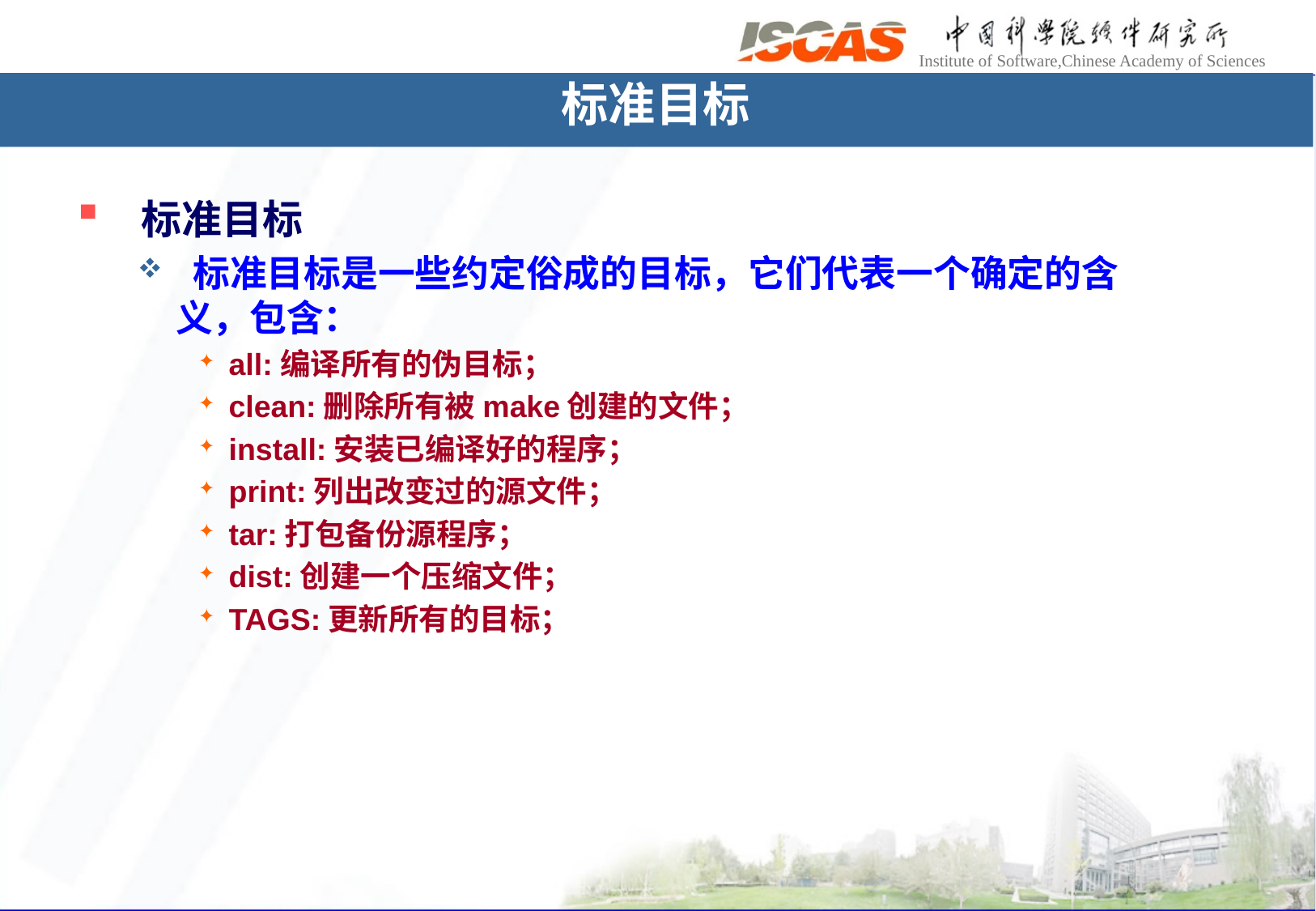

标准目标
 标准目标
 标准目标是一些约定俗成的目标，它们代表一个确定的含义，包含：
all:编译所有的伪目标；
clean:删除所有被make创建的文件；
install:安装已编译好的程序；
print:列出改变过的源文件；
tar:打包备份源程序；
dist:创建一个压缩文件；
TAGS:更新所有的目标；